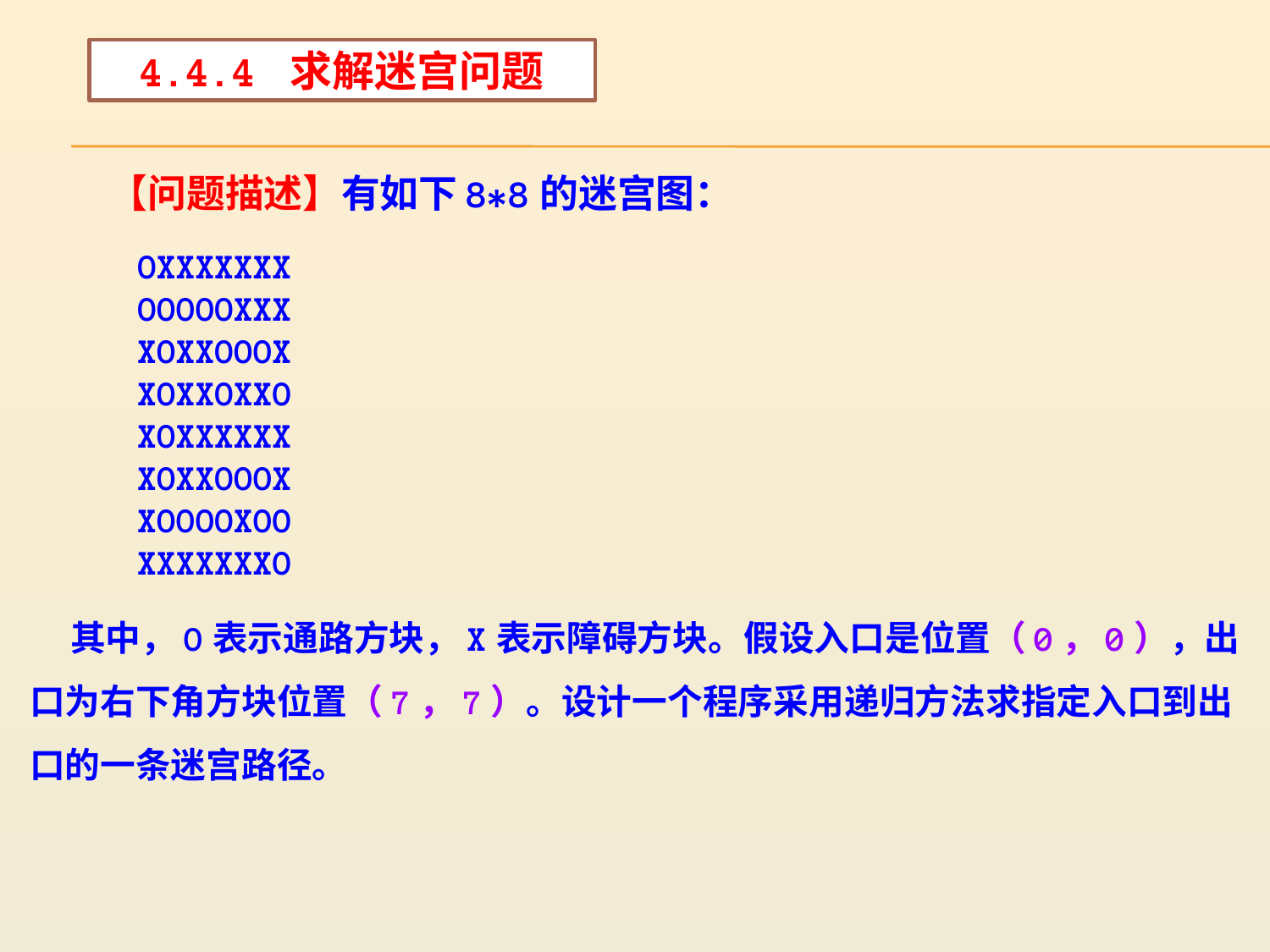

4.4.4 求解迷宫问题
【问题描述】有如下8*8的迷宫图：
OXXXXXXX
OOOOOXXX
XOXXOOOX
XOXXOXXO
XOXXXXXX
XOXXOOOX
XOOOOXOO
XXXXXXXO
    其中，O表示通路方块，X表示障碍方块。假设入口是位置（0，0），出口为右下角方块位置（7，7）。设计一个程序采用递归方法求指定入口到出口的一条迷宫路径。